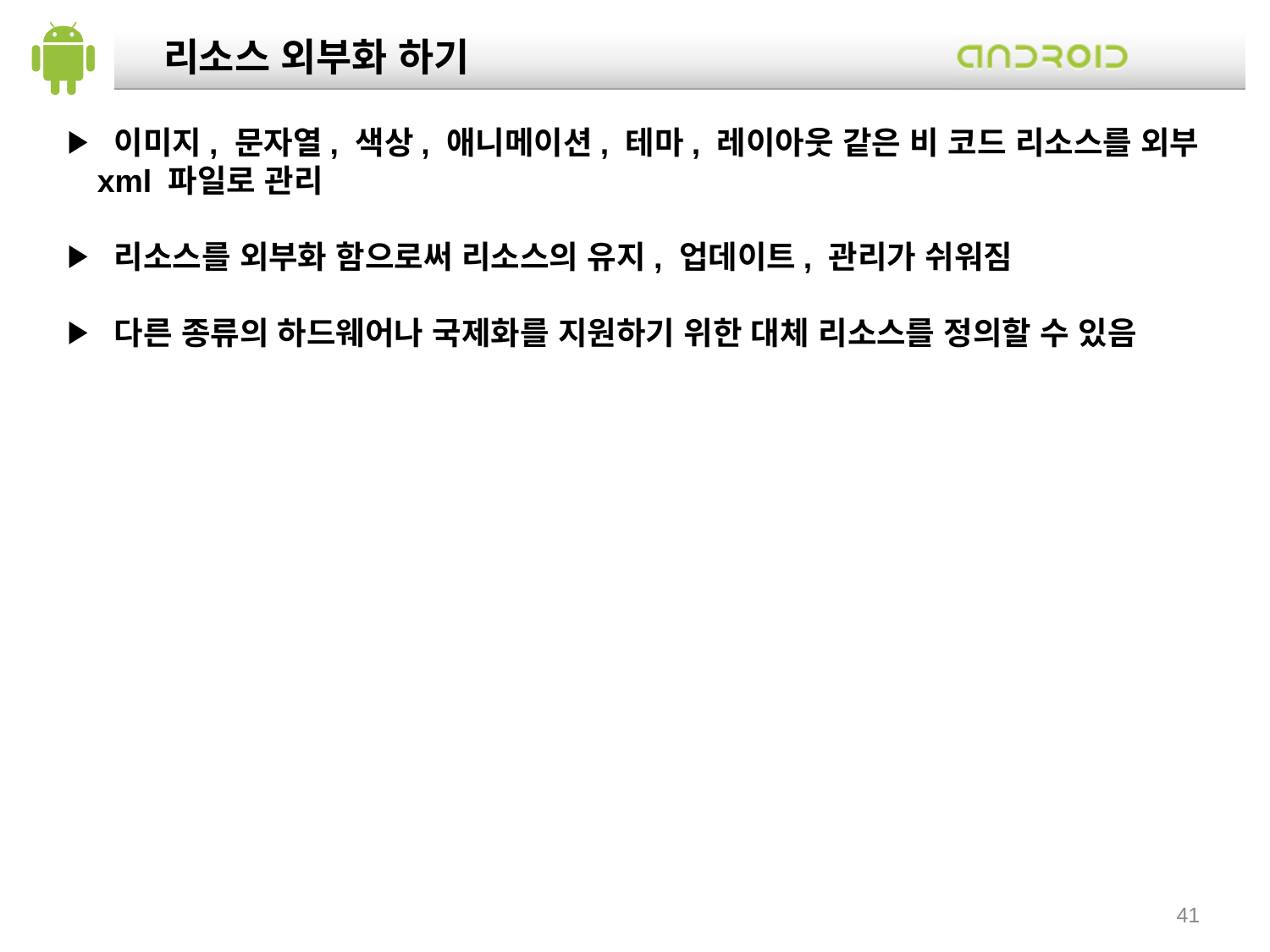

리소스 외부화 하기
 이미지, 문자열, 색상, 애니메이션, 테마, 레이아웃 같은 비 코드 리소스를 외부 xml 파일로 관리

 리소스를 외부화 함으로써 리소스의 유지, 업데이트, 관리가 쉬워짐

 다른 종류의 하드웨어나 국제화를 지원하기 위한 대체 리소스를 정의할 수 있음

41